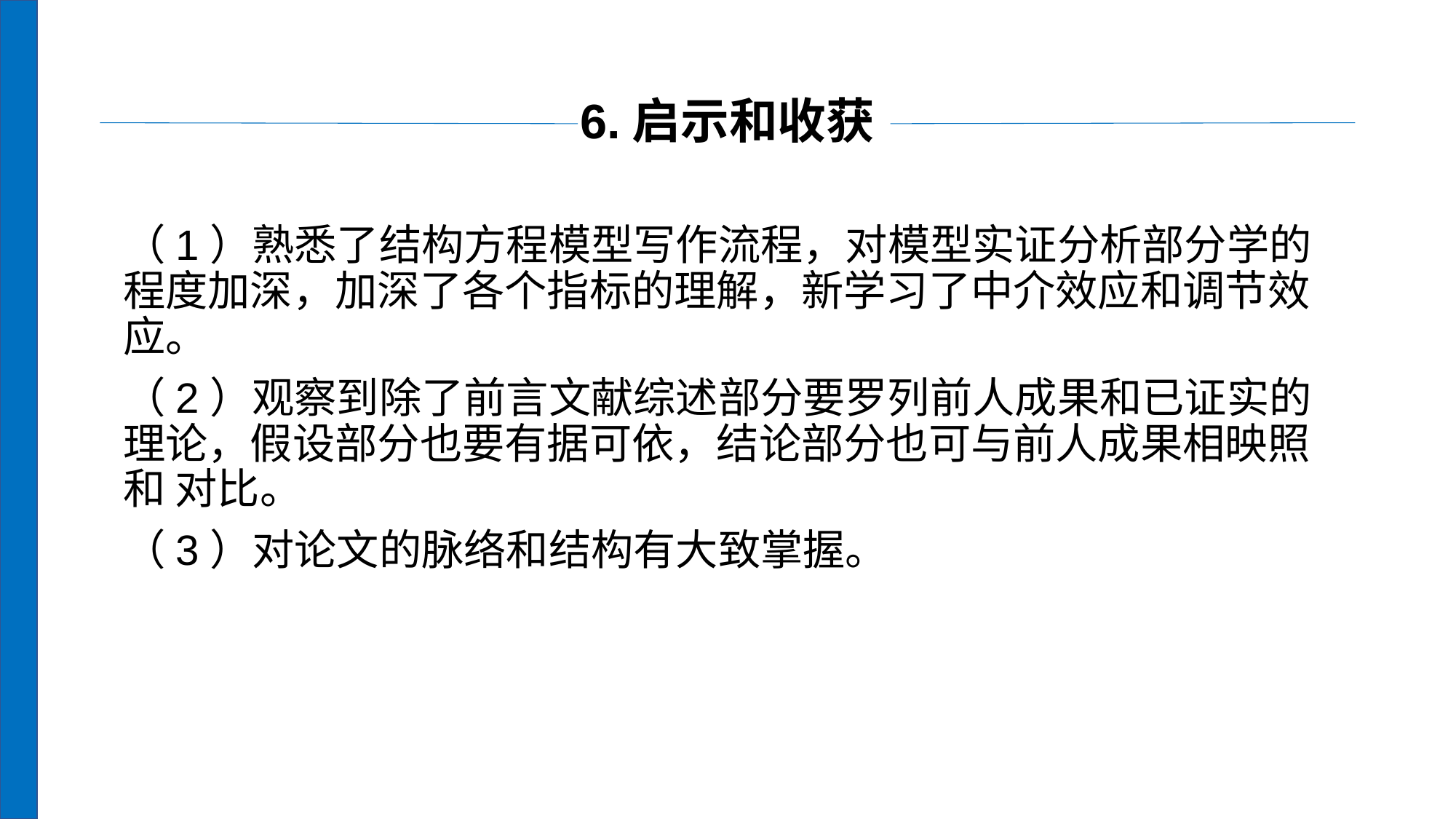

# 6.启示和收获
（1）熟悉了结构方程模型写作流程，对模型实证分析部分学的程度加深，加深了各个指标的理解，新学习了中介效应和调节效应。
（2）观察到除了前言文献综述部分要罗列前人成果和已证实的理论，假设部分也要有据可依，结论部分也可与前人成果相映照和 对比。
（3）对论文的脉络和结构有大致掌握。